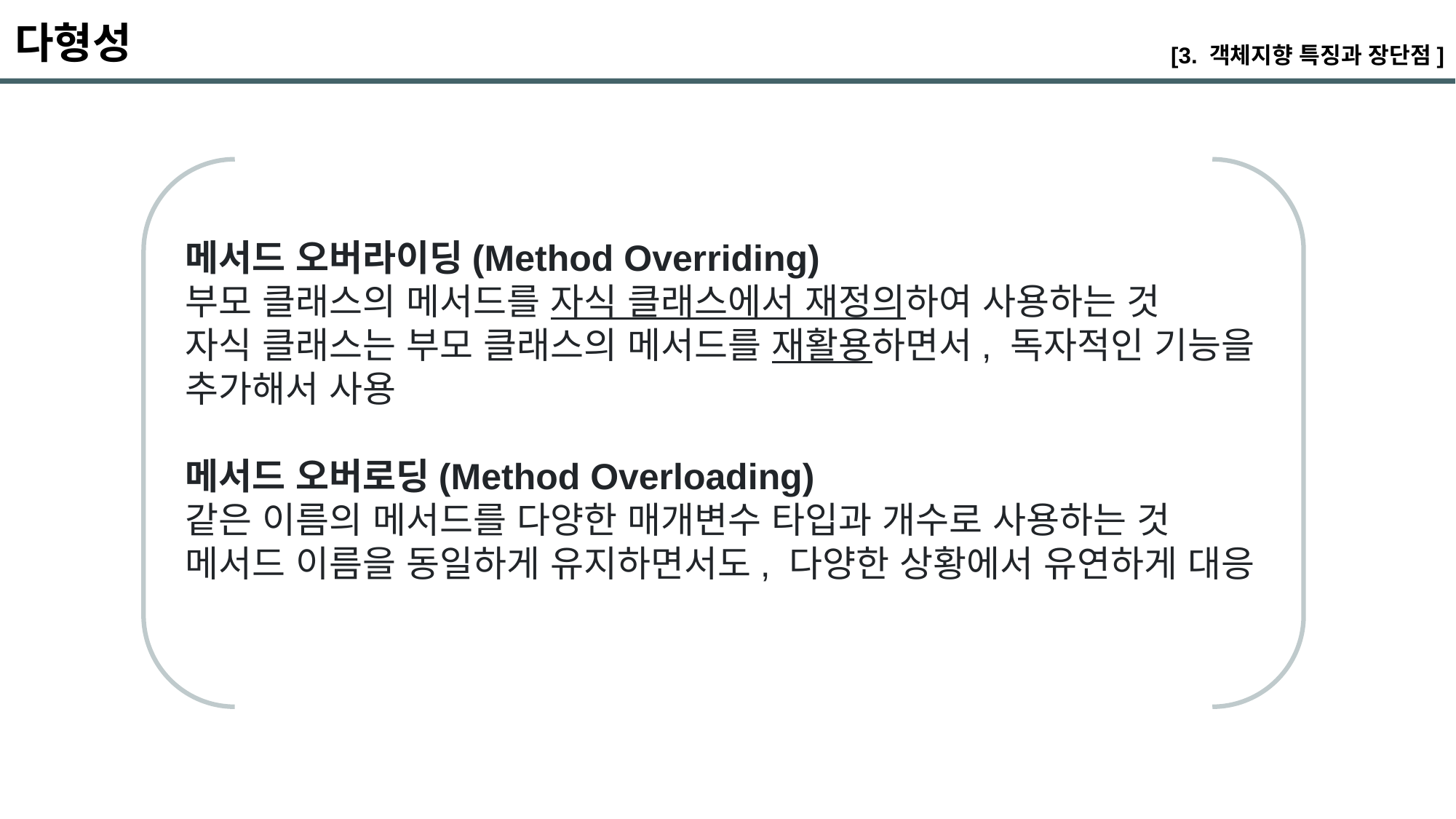

다형성
[3. 객체지향 특징과 장단점]

메서드 오버라이딩(Method Overriding)
부모 클래스의 메서드를 자식 클래스에서 재정의하여 사용하는 것
자식 클래스는 부모 클래스의 메서드를 재활용하면서, 독자적인 기능을 추가해서 사용

메서드 오버로딩(Method Overloading)
같은 이름의 메서드를 다양한 매개변수 타입과 개수로 사용하는 것
메서드 이름을 동일하게 유지하면서도, 다양한 상황에서 유연하게 대응